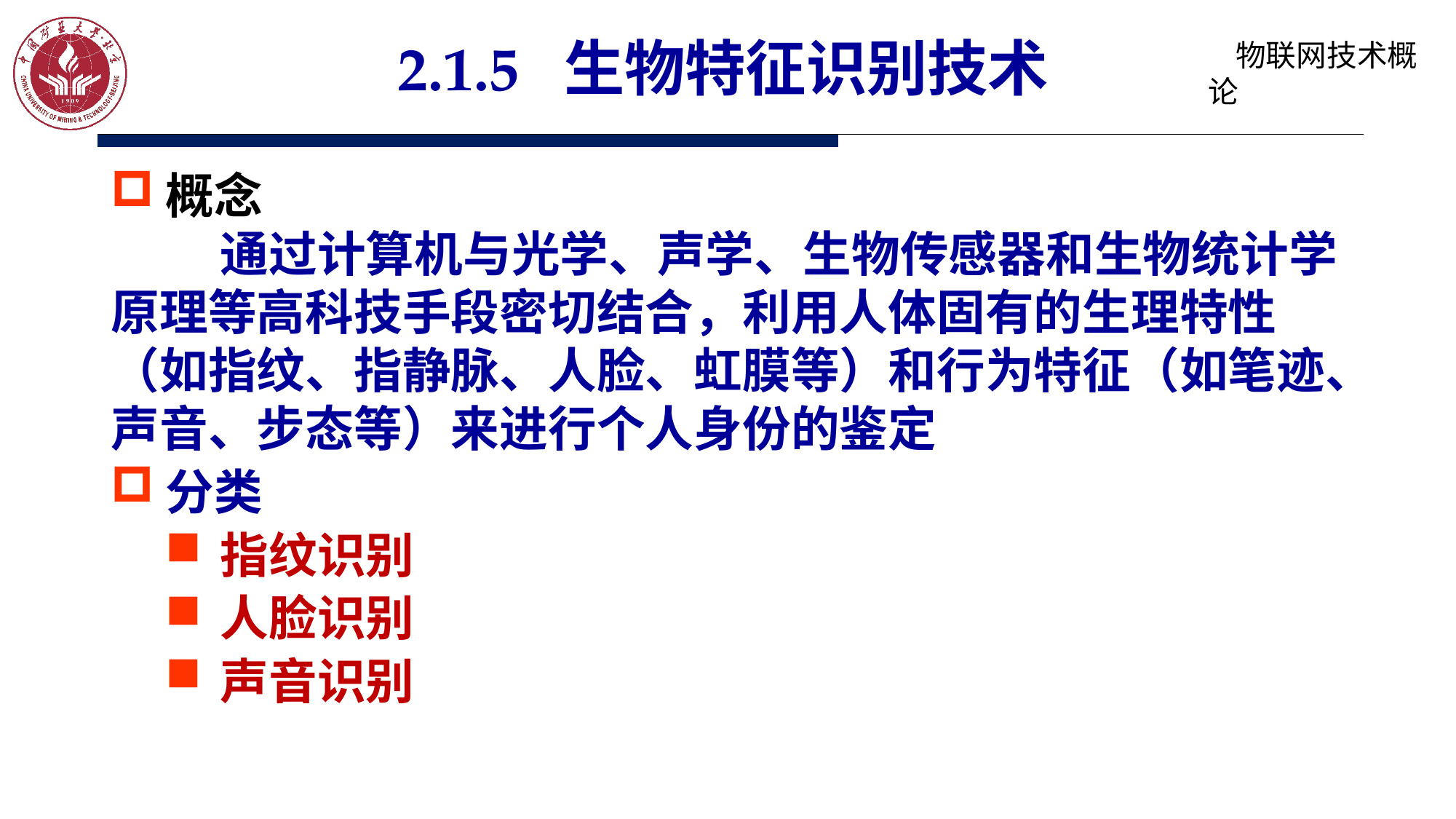

# 2.1.5  生物特征识别技术
概念
	通过计算机与光学、声学、生物传感器和生物统计学原理等高科技手段密切结合，利用人体固有的生理特性（如指纹、指静脉、人脸、虹膜等）和行为特征（如笔迹、声音、步态等）来进行个人身份的鉴定
分类
指纹识别
人脸识别
声音识别